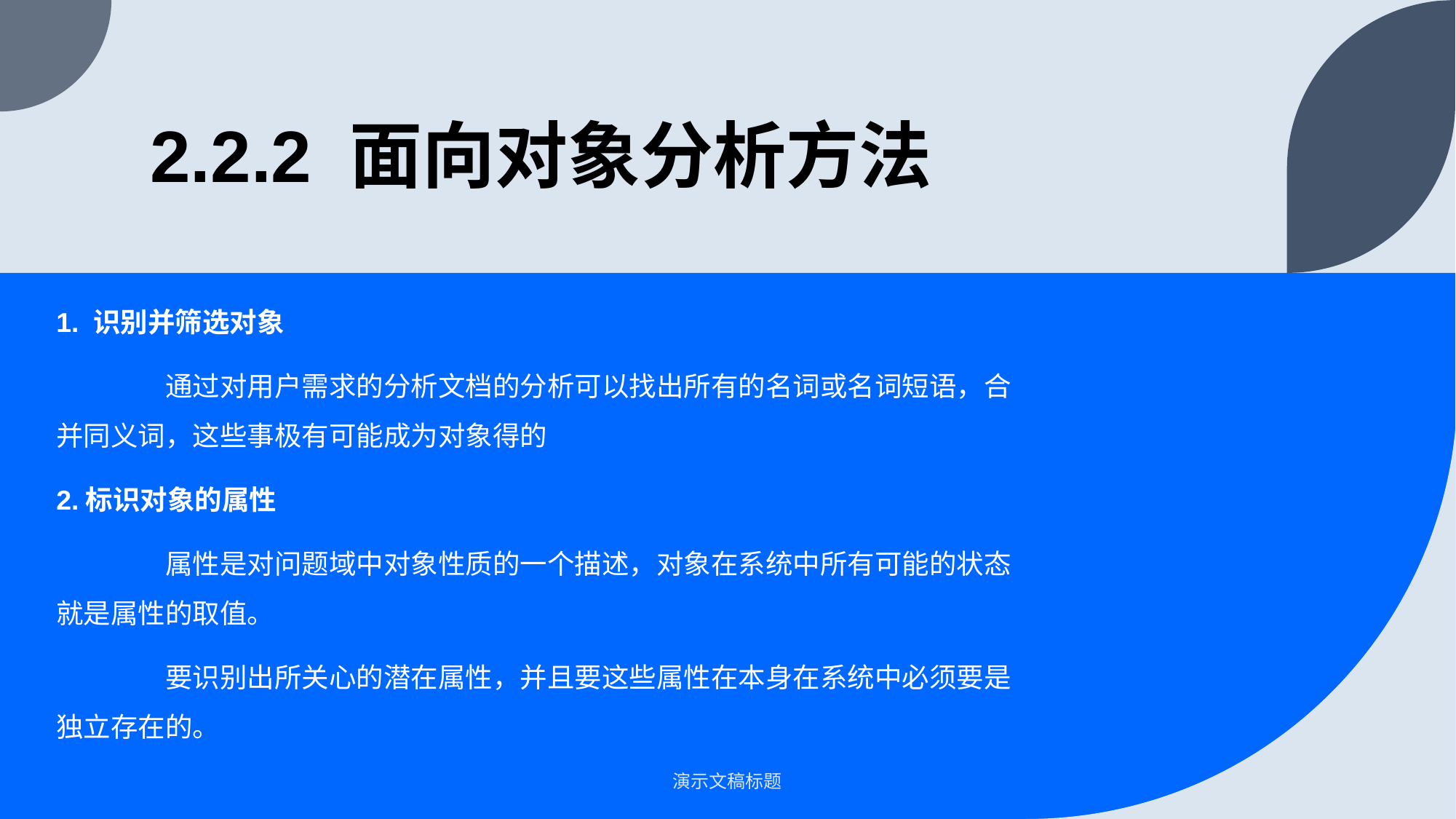

# 2.2.2 面向对象分析方法
1. 识别并筛选对象
	通过对用户需求的分析文档的分析可以找出所有的名词或名词短语，合并同义词，这些事极有可能成为对象得的
2.标识对象的属性
	属性是对问题域中对象性质的一个描述，对象在系统中所有可能的状态就是属性的取值。
	要识别出所关心的潜在属性，并且要这些属性在本身在系统中必须要是独立存在的。

演示文稿标题
26